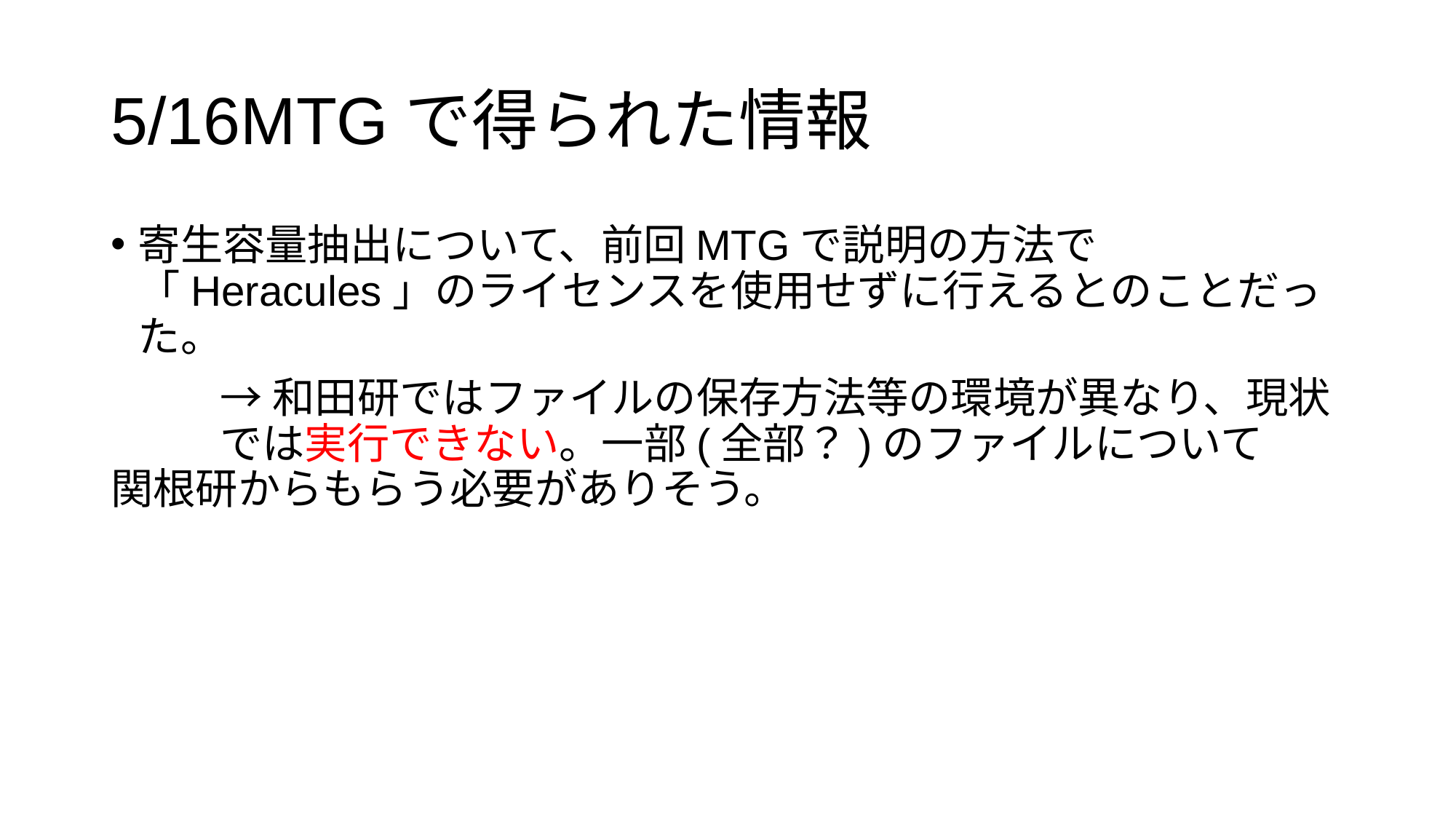

# 5/16MTGで得られた情報
寄生容量抽出について、前回MTGで説明の方法で「Heracules」のライセンスを使用せずに行えるとのことだった。
	→和田研ではファイルの保存方法等の環境が異なり、現状	では実行できない。一部(全部？)のファイルについて	関根研からもらう必要がありそう。